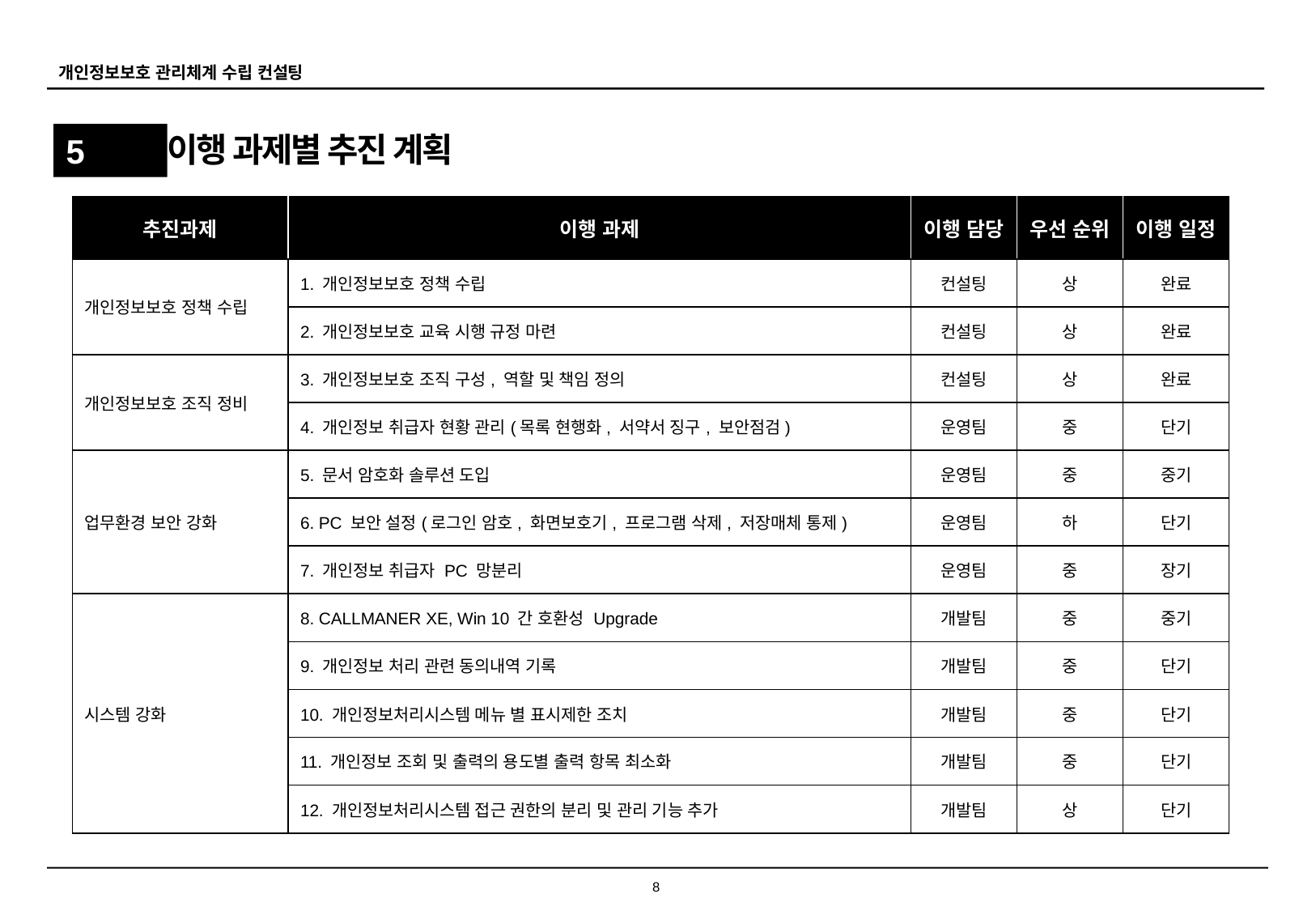

5
이행 과제별 추진 계획
| 추진과제 | 이행 과제 | 이행 담당 | 우선 순위 | 이행 일정 |
| --- | --- | --- | --- | --- |
| 개인정보보호 정책 수립 | 1. 개인정보보호 정책 수립 | 컨설팅 | 상 | 완료 |
|  | 2. 개인정보보호 교육 시행 규정 마련 | 컨설팅 | 상 | 완료 |
| 개인정보보호 조직 정비 | 3. 개인정보보호 조직 구성, 역할 및 책임 정의 | 컨설팅 | 상 | 완료 |
|  | 4. 개인정보 취급자 현황 관리(목록 현행화, 서약서 징구, 보안점검) | 운영팀 | 중 | 단기 |
| 업무환경 보안 강화 | 5. 문서 암호화 솔루션 도입 | 운영팀 | 중 | 중기 |
|  | 6. PC 보안 설정(로그인 암호, 화면보호기, 프로그램 삭제, 저장매체 통제) | 운영팀 | 하 | 단기 |
|  | 7. 개인정보 취급자 PC 망분리 | 운영팀 | 중 | 장기 |
| 시스템 강화 | 8. CALLMANER XE, Win 10 간 호환성 Upgrade | 개발팀 | 중 | 중기 |
|  | 9. 개인정보 처리 관련 동의내역 기록 | 개발팀 | 중 | 단기 |
|  | 10. 개인정보처리시스템 메뉴 별 표시제한 조치 | 개발팀 | 중 | 단기 |
|  | 11. 개인정보 조회 및 출력의 용도별 출력 항목 최소화 | 개발팀 | 중 | 단기 |
|  | 12. 개인정보처리시스템 접근 권한의 분리 및 관리 기능 추가 | 개발팀 | 상 | 단기 |